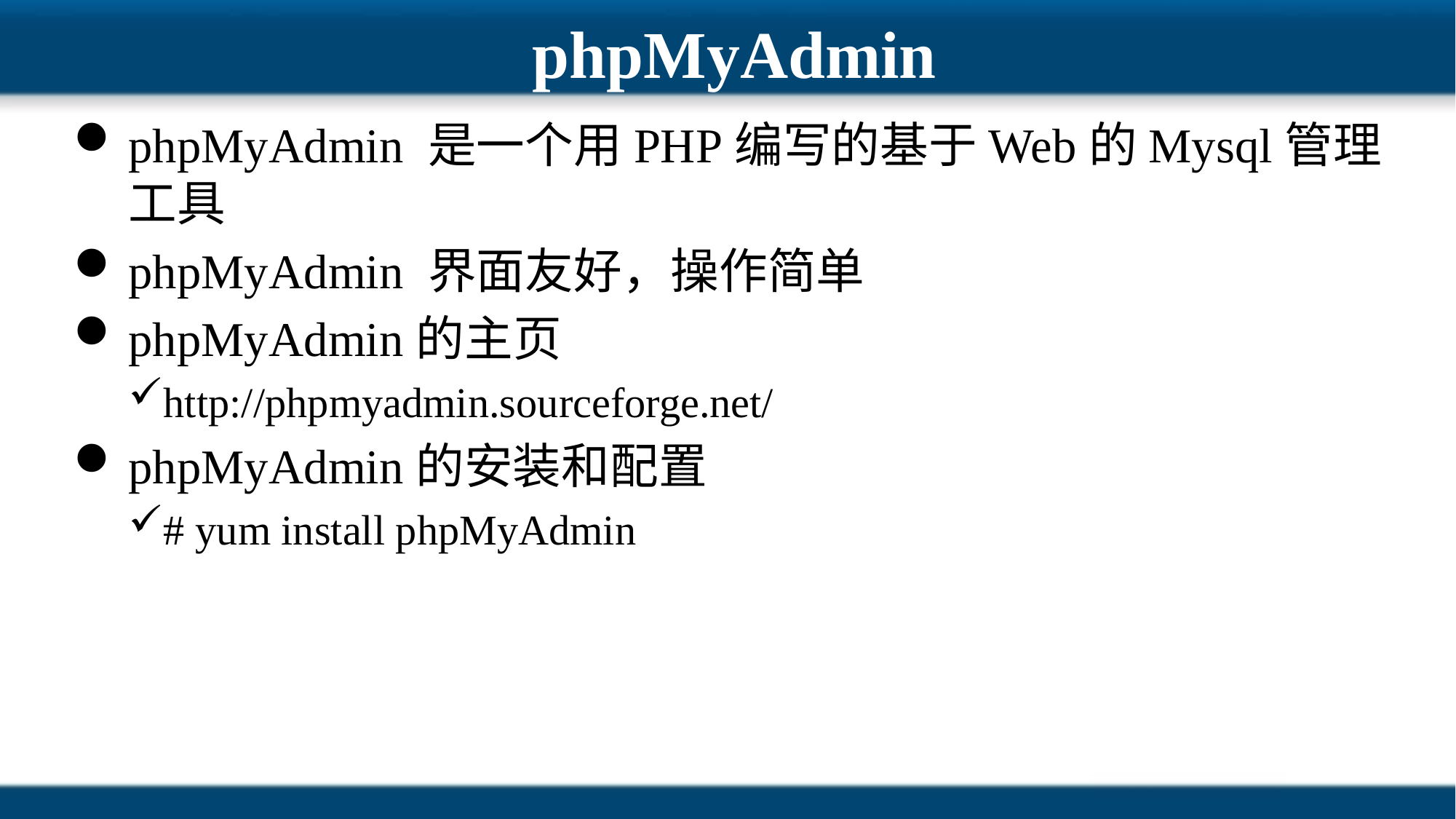

# phpMyAdmin
phpMyAdmin 是一个用PHP编写的基于Web的Mysql管理工具
phpMyAdmin 界面友好，操作简单
phpMyAdmin的主页
http://phpmyadmin.sourceforge.net/
phpMyAdmin的安装和配置
# yum install phpMyAdmin